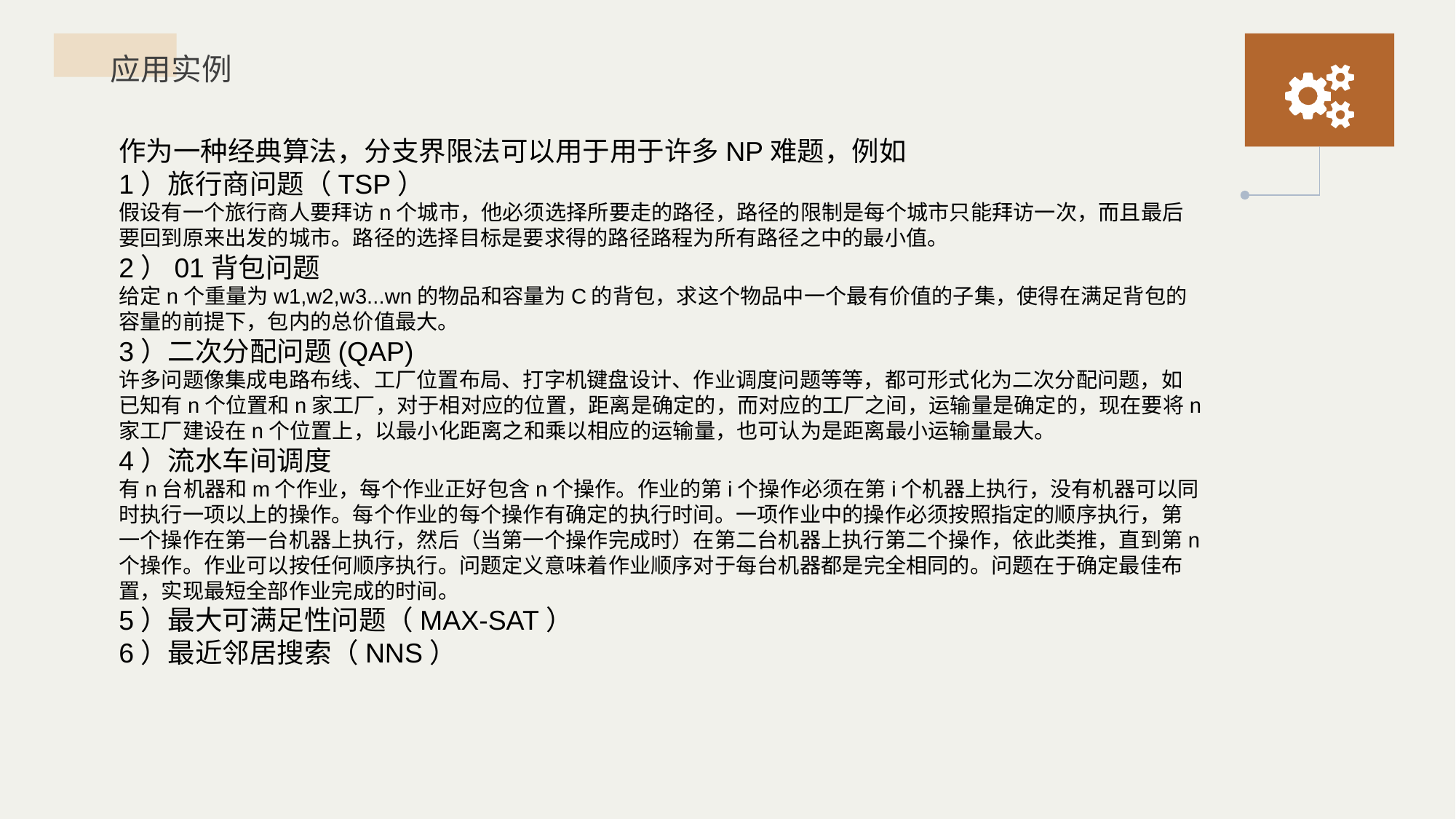

应用实例

作为一种经典算法，分支界限法可以用于用于许多NP难题，例如
1）旅行商问题（TSP）
假设有一个旅行商人要拜访n个城市，他必须选择所要走的路径，路径的限制是每个城市只能拜访一次，而且最后要回到原来出发的城市。路径的选择目标是要求得的路径路程为所有路径之中的最小值。
2）01背包问题
给定n个重量为​w1,w2,w3...wn的物品和容量为C的背包，求这个物品中一个最有价值的子集，使得在满足背包的容量的前提下，包内的总价值最大。
3）二次分配问题(QAP)
许多问题像集成电路布线、工厂位置布局、打字机键盘设计、作业调度问题等等，都可形式化为二次分配问题，如已知有n个位置和n家工厂，对于相对应的位置，距离是确定的，而对应的工厂之间，运输量是确定的，现在要将n家工厂建设在n个位置上，以最小化距离之和乘以相应的运输量，也可认为是距离最小运输量最大。
4）流水车间调度
有n台机器和m个作业，每个作业正好包含n个操作。作业的第i个操作必须在第i个机器上执行，没有机器可以同时执行一项以上的操作。每个作业的每个操作有确定的执行时间。一项作业中的操作必须按照指定的顺序执行，第一个操作在第一台机器上执行，然后（当第一个操作完成时）在第二台机器上执行第二个操作，依此类推，直到第n个操作。作业可以按任何顺序执行。问题定义意味着作业顺序对于每台机器都是完全相同的。问题在于确定最佳布置，实现最短全部作业完成的时间。
5）最大可满足性问题（MAX-SAT）
6）最近邻居搜索（NNS）